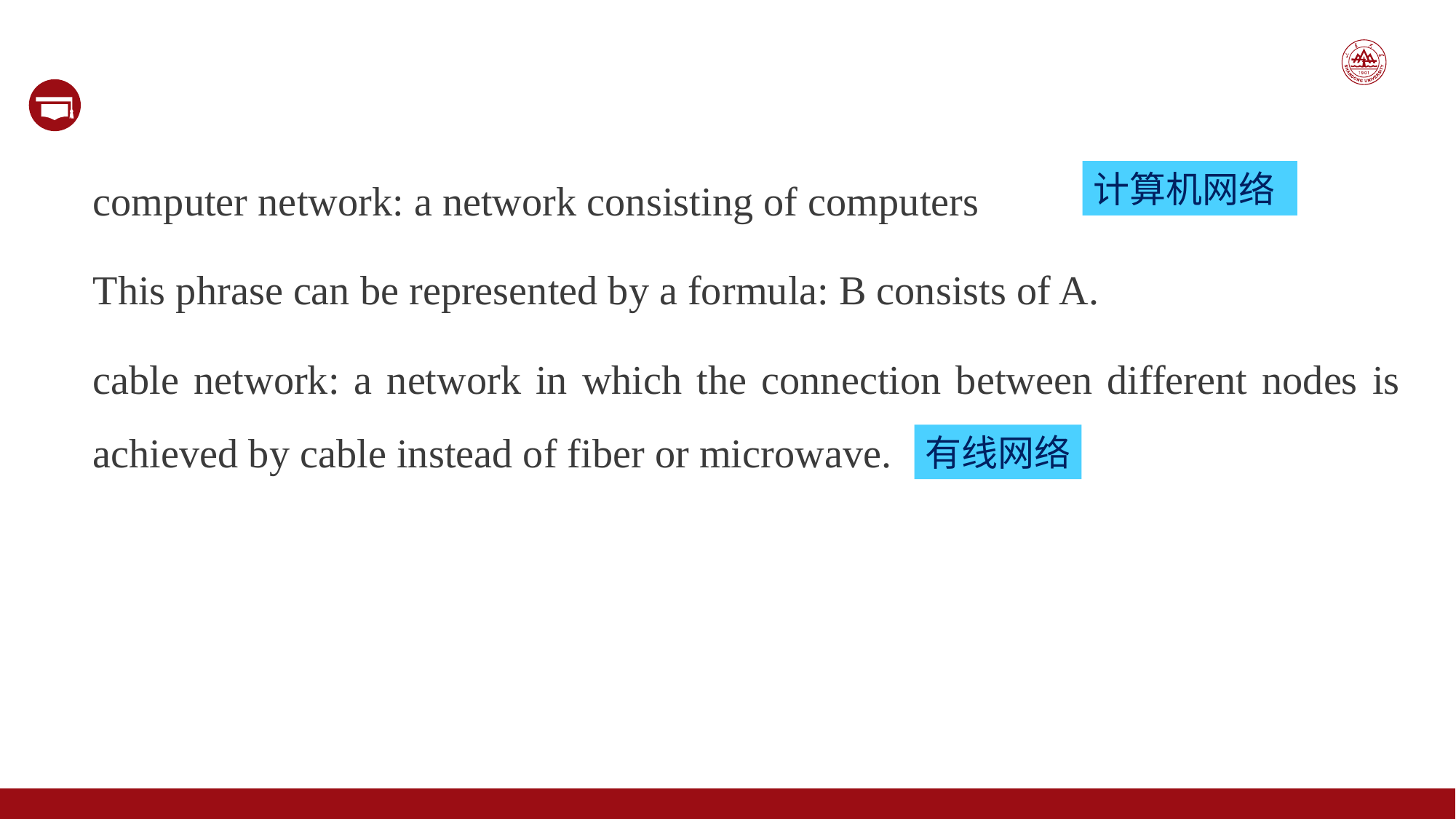

computer network: a network consisting of computers
This phrase can be represented by a formula: B consists of A.
cable network: a network in which the connection between different nodes is achieved by cable instead of fiber or microwave.

计算机网络
有线网络